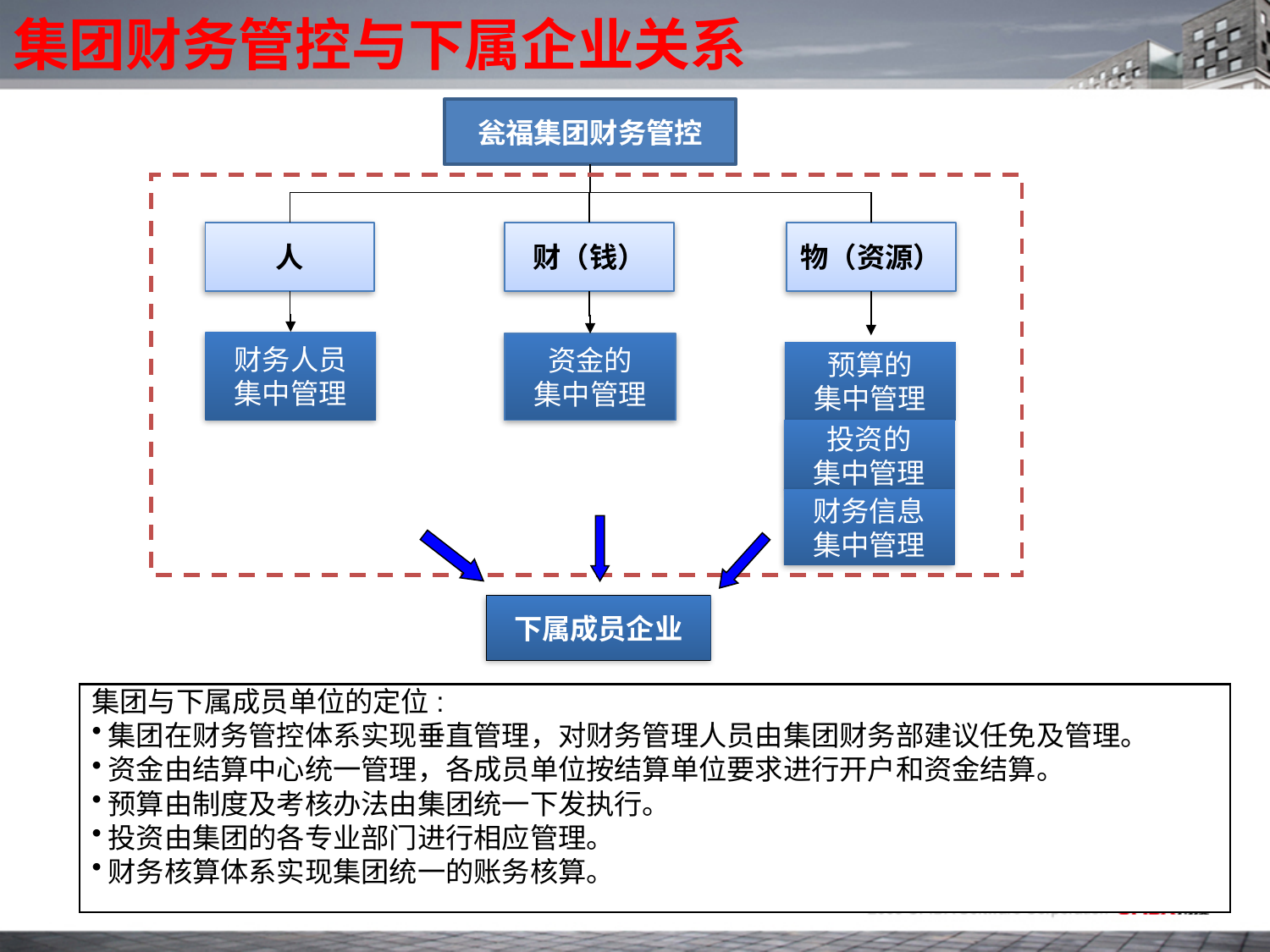

# 集团财务管控与下属企业关系
瓮福集团财务管控

人
财（钱）
物（资源）
财务人员
集中管理
资金的
集中管理
预算的
集中管理
投资的
集中管理
财务信息
集中管理

下属成员企业
集团与下属成员单位的定位:
集团在财务管控体系实现垂直管理，对财务管理人员由集团财务部建议任免及管理。
资金由结算中心统一管理，各成员单位按结算单位要求进行开户和资金结算。
预算由制度及考核办法由集团统一下发执行。
投资由集团的各专业部门进行相应管理。
财务核算体系实现集团统一的账务核算。